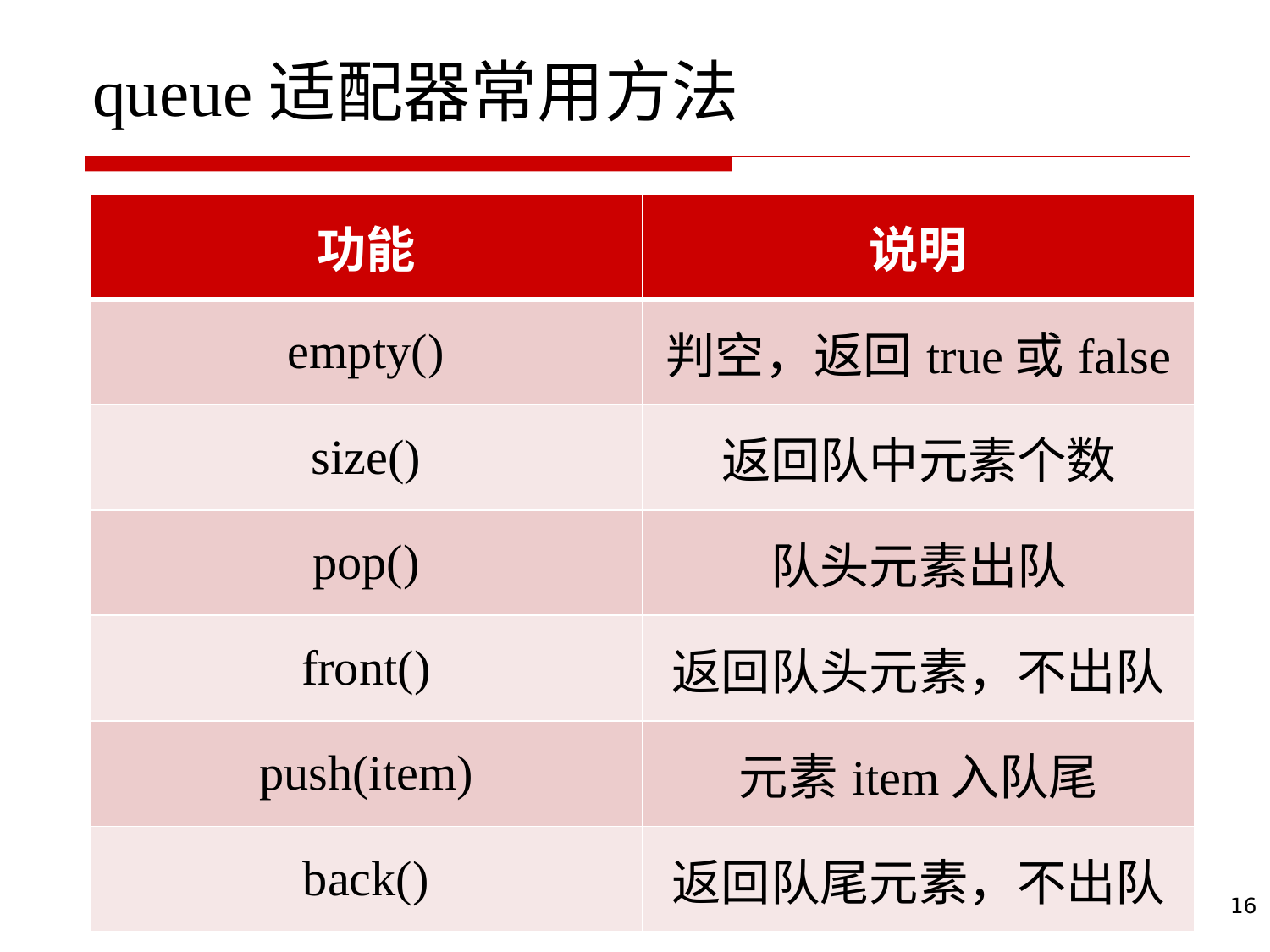

# queue适配器常用方法

| 功能 | 说明 |
| --- | --- |
| empty() | 判空，返回true或false |
| size() | 返回队中元素个数 |
| pop() | 队头元素出队 |
| front() | 返回队头元素，不出队 |
| push(item) | 元素item入队尾 |
| back() | 返回队尾元素，不出队 |
16